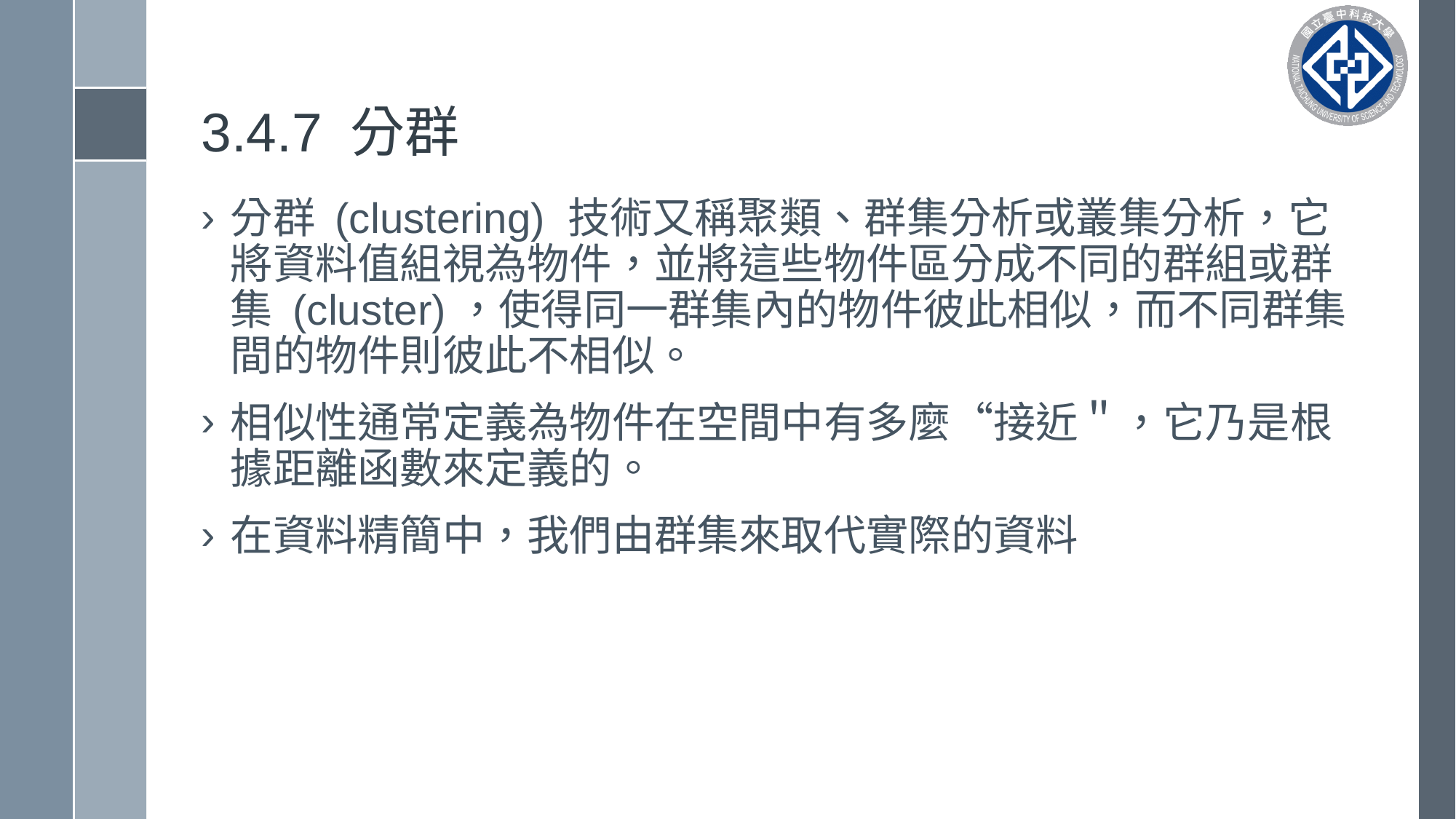

# 3.4.7 分群
分群 (clustering) 技術又稱聚類、群集分析或叢集分析，它將資料值組視為物件，並將這些物件區分成不同的群組或群集 (cluster)，使得同一群集內的物件彼此相似，而不同群集間的物件則彼此不相似。
相似性通常定義為物件在空間中有多麼“接近＂，它乃是根據距離函數來定義的。
在資料精簡中，我們由群集來取代實際的資料